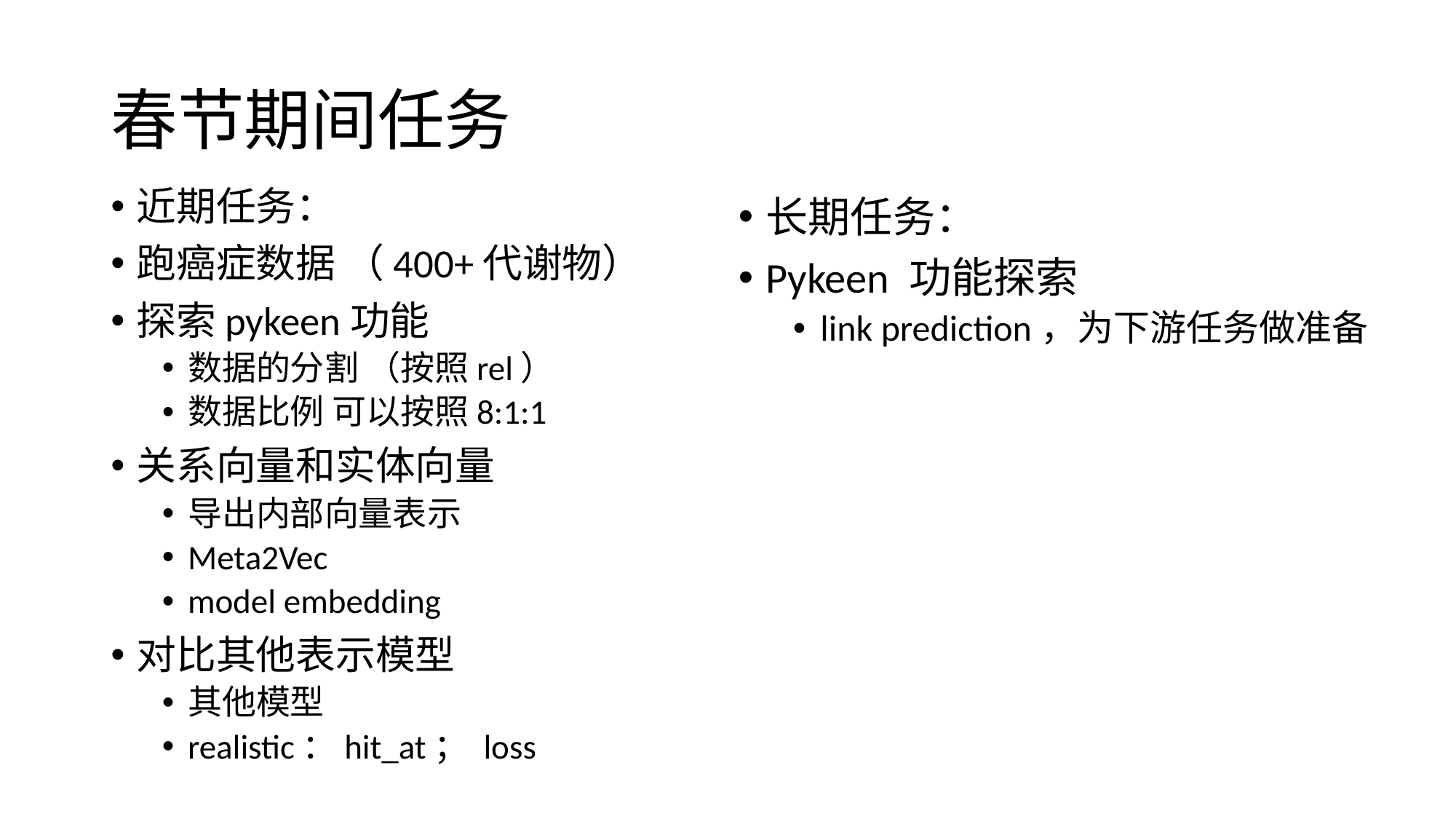

# 春节期间任务
近期任务：
跑癌症数据 （400+代谢物）
探索pykeen功能
数据的分割 （按照rel）
数据比例 可以按照8:1:1
关系向量和实体向量
导出内部向量表示
Meta2Vec
model embedding
对比其他表示模型
其他模型
realistic：hit_at； loss

长期任务：
Pykeen 功能探索
link prediction，为下游任务做准备